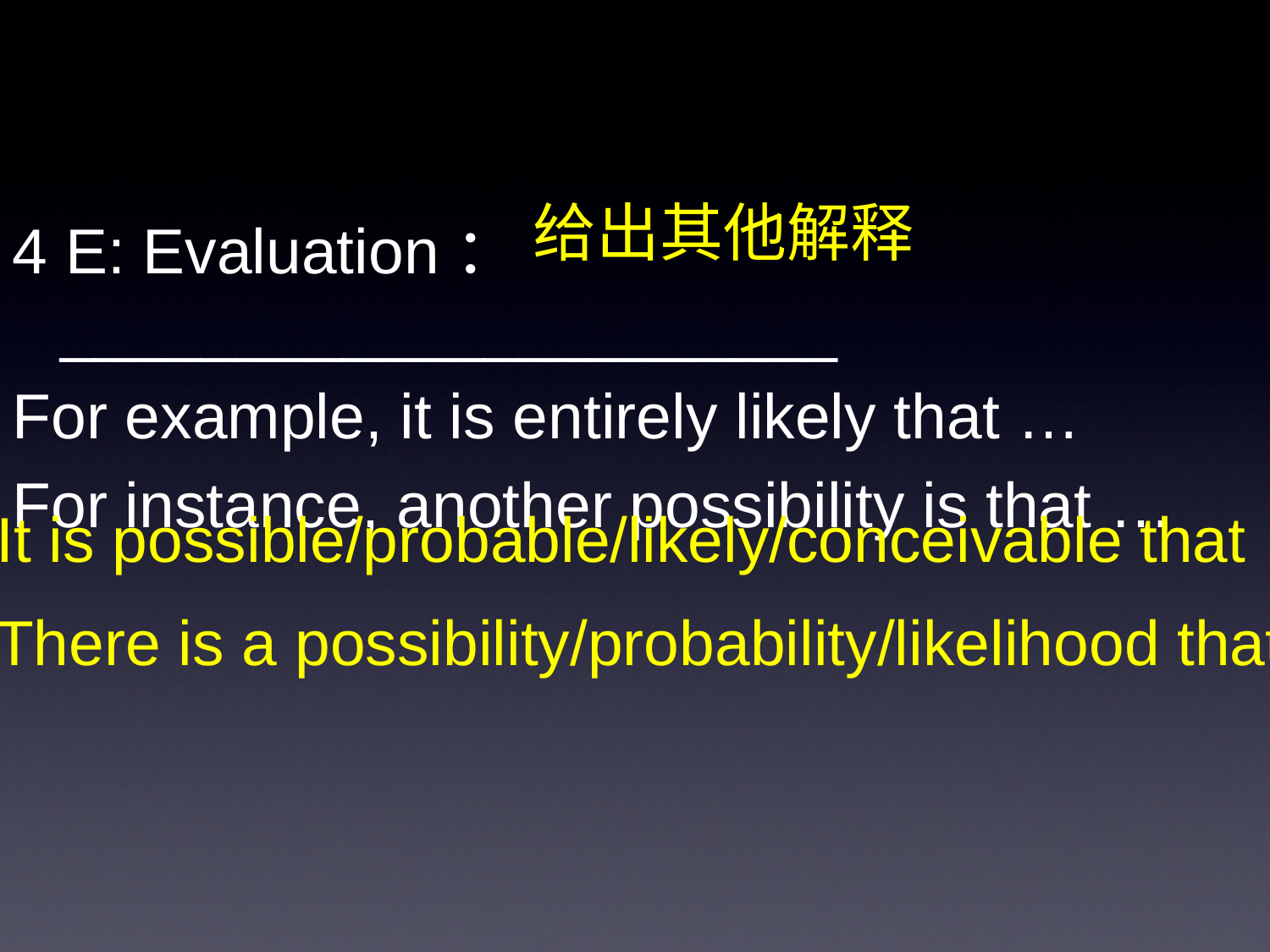

4 E: Evaluation：______________________
For example, it is entirely likely that …
For instance, another possibility is that …

给出其他解释
It is possible/probable/likely/conceivable that
There is a possibility/probability/likelihood that